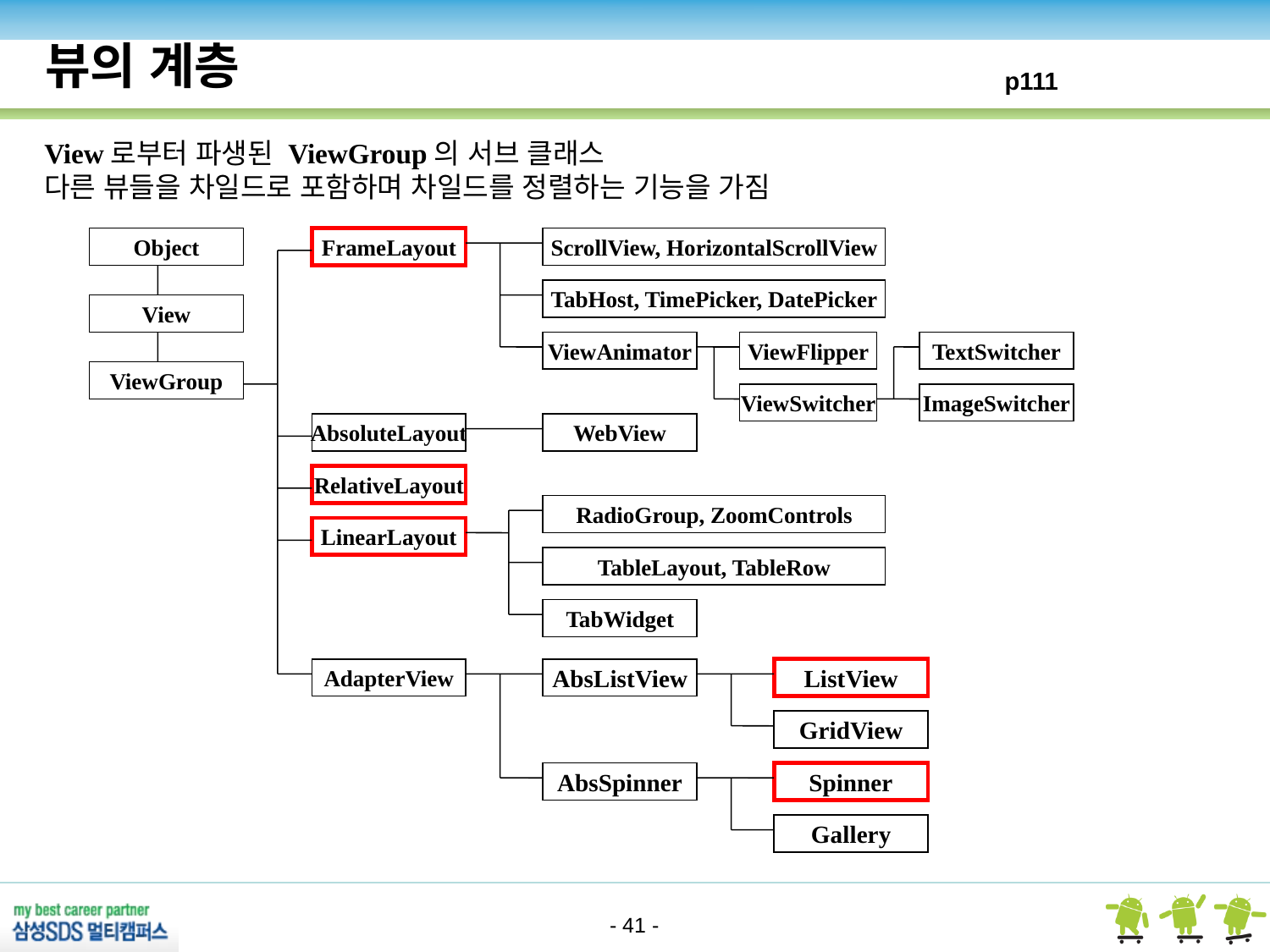

뷰의 계층
p111
View로부터 파생된 ViewGroup의 서브 클래스
다른 뷰들을 차일드로 포함하며 차일드를 정렬하는 기능을 가짐
Object
FrameLayout
ScrollView, HorizontalScrollView

TabHost, TimePicker, DatePicker
View

ViewAnimator
ViewFlipper
TextSwitcher

ViewGroup

ViewSwitcher
ImageSwitcher

AbsoluteLayout
WebView

RelativeLayout

RadioGroup, ZoomControls

LinearLayout

TableLayout, TableRow

TabWidget

AdapterView
AbsListView
ListView

GridView

AbsSpinner
Spinner

Gallery

- 41 -